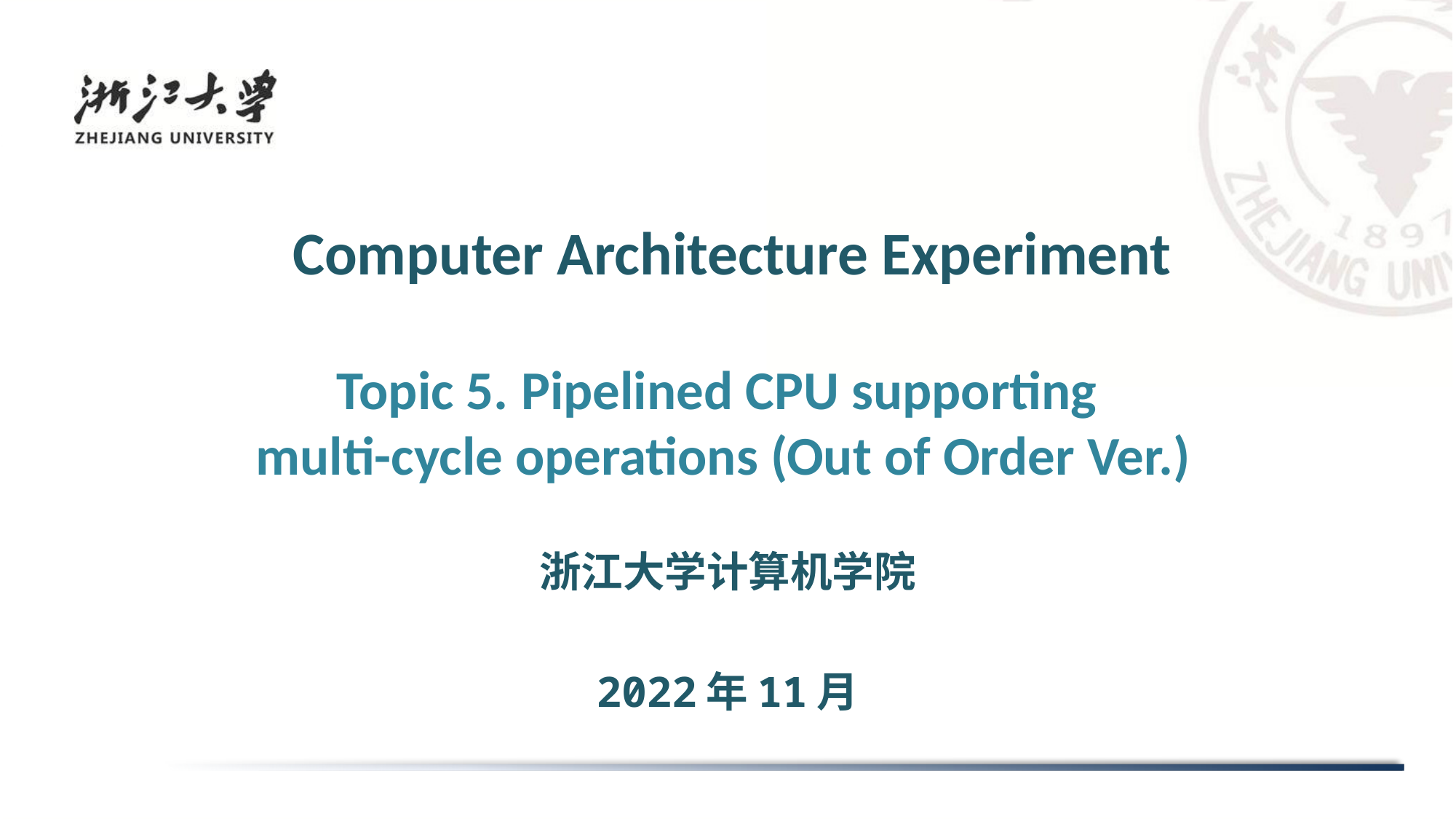

# Computer Architecture Experiment
Topic 5. Pipelined CPU supporting
multi-cycle operations (Out of Order Ver.)
浙江大学计算机学院

2022年11月